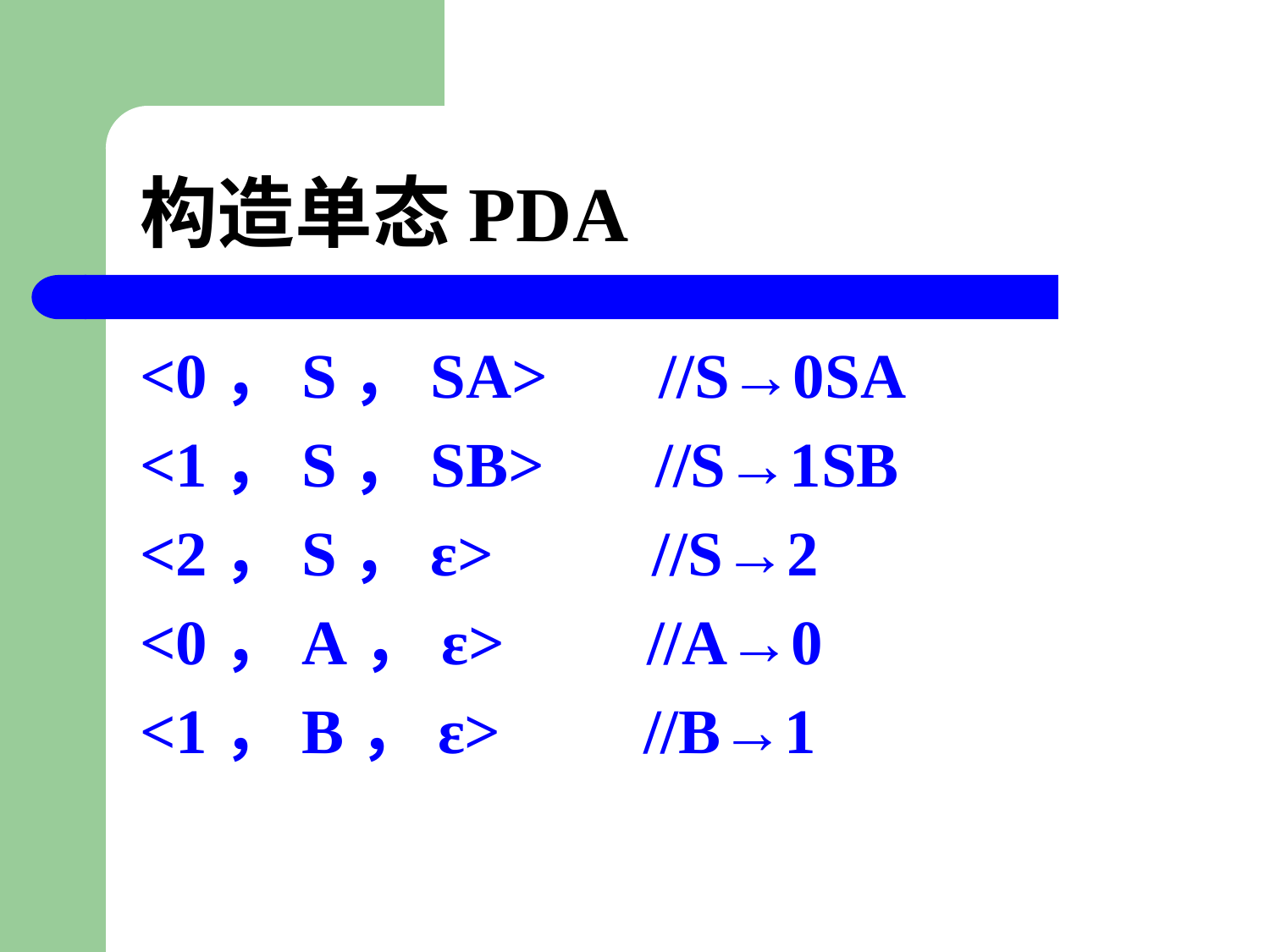

# 构造单态PDA
<0，S，SA>       //S→0SA
<1，S，SB>       //S→1SB
<2，S，ε>          //S→2
<0，A，ε>         //A→0
<1，B，ε>         //B→1